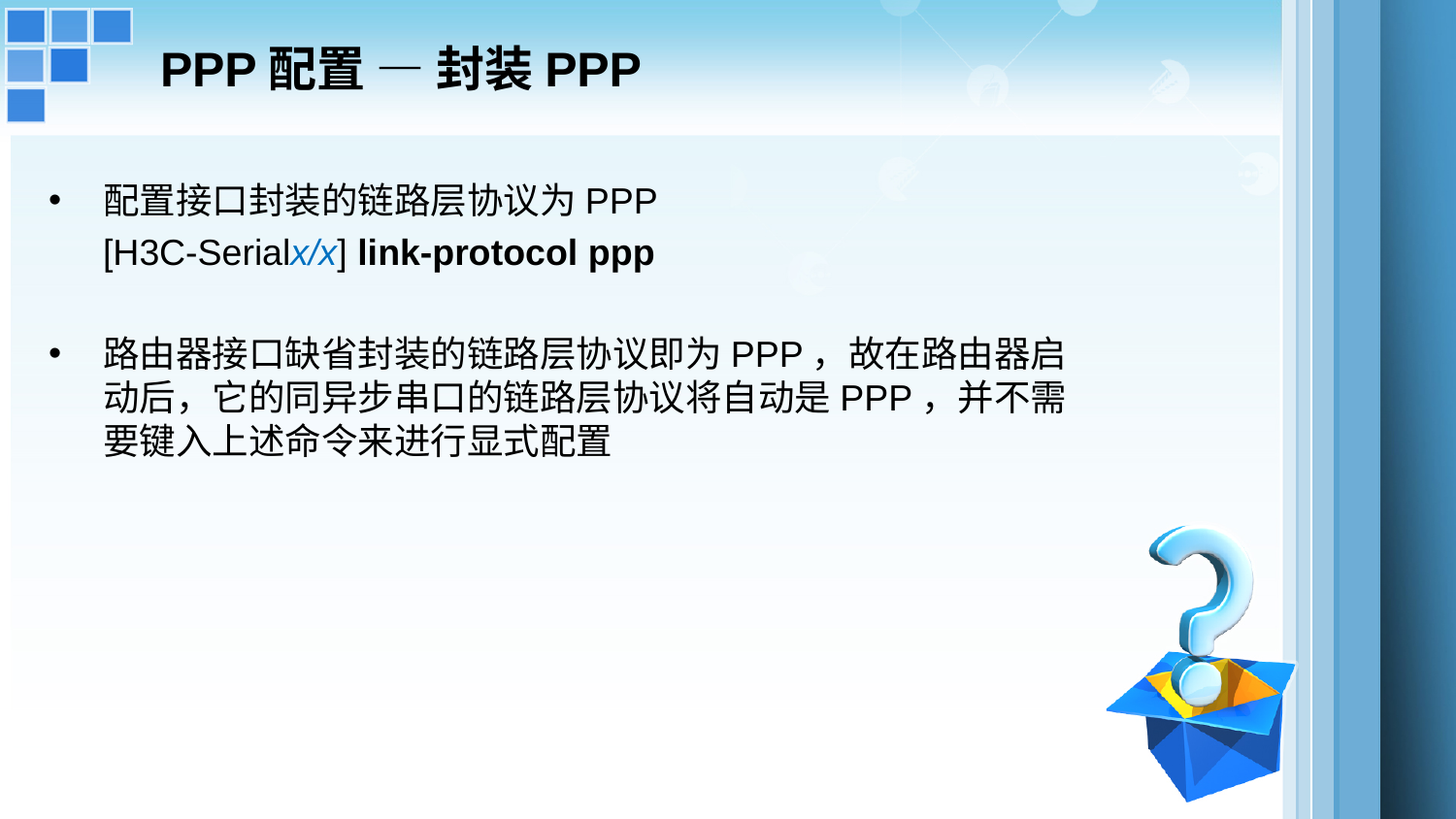

# PPP配置 — 封装PPP
配置接口封装的链路层协议为PPP
[H3C-Serialx/x] link-protocol ppp

路由器接口缺省封装的链路层协议即为PPP，故在路由器启动后，它的同异步串口的链路层协议将自动是PPP，并不需要键入上述命令来进行显式配置